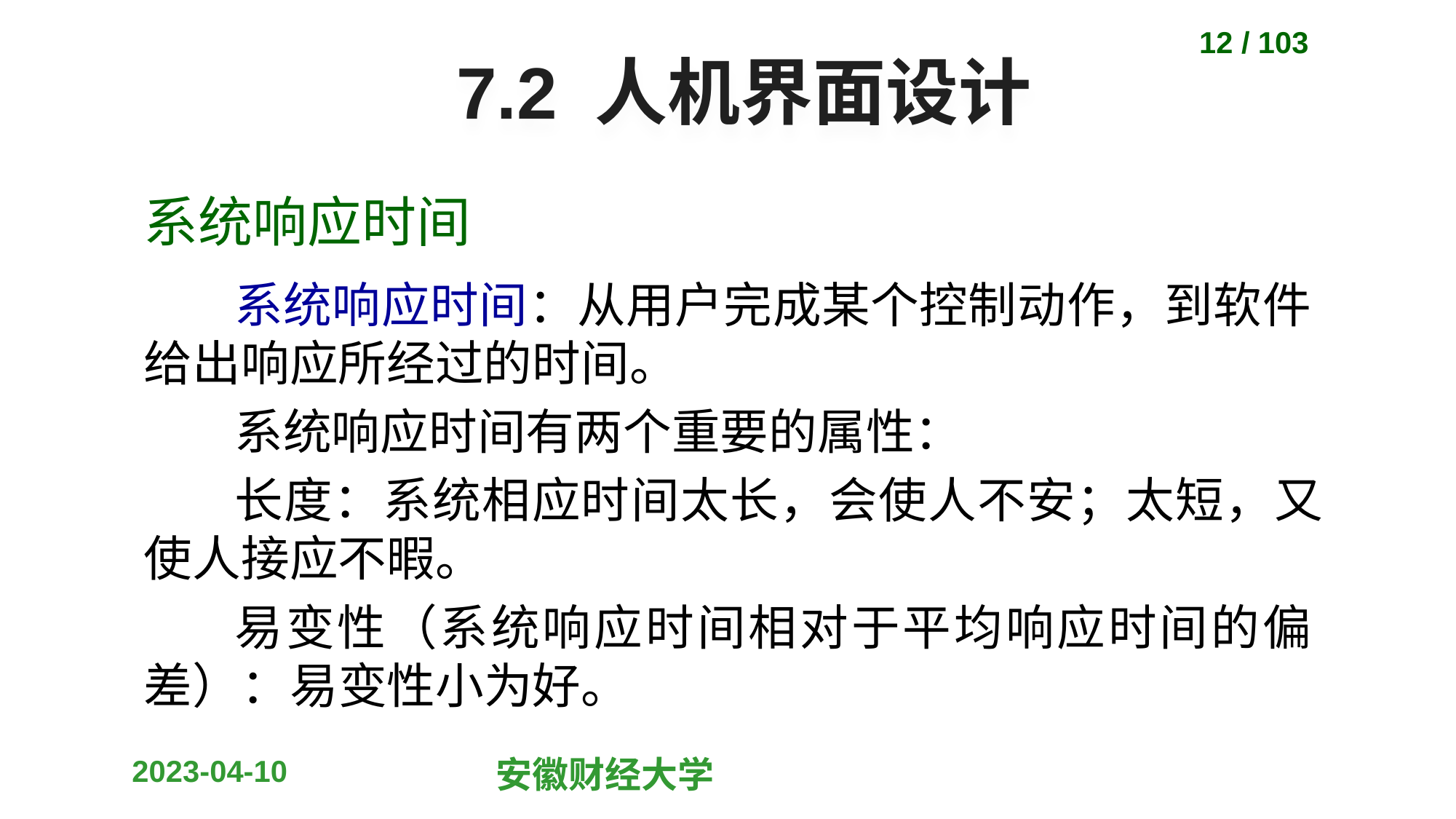

12 / 103
# 7.2 人机界面设计
系统响应时间
系统响应时间：从用户完成某个控制动作，到软件给出响应所经过的时间。
系统响应时间有两个重要的属性：
长度：系统相应时间太长，会使人不安；太短，又使人接应不暇。
易变性（系统响应时间相对于平均响应时间的偏差）：易变性小为好。
2023-04-10
安徽财经大学